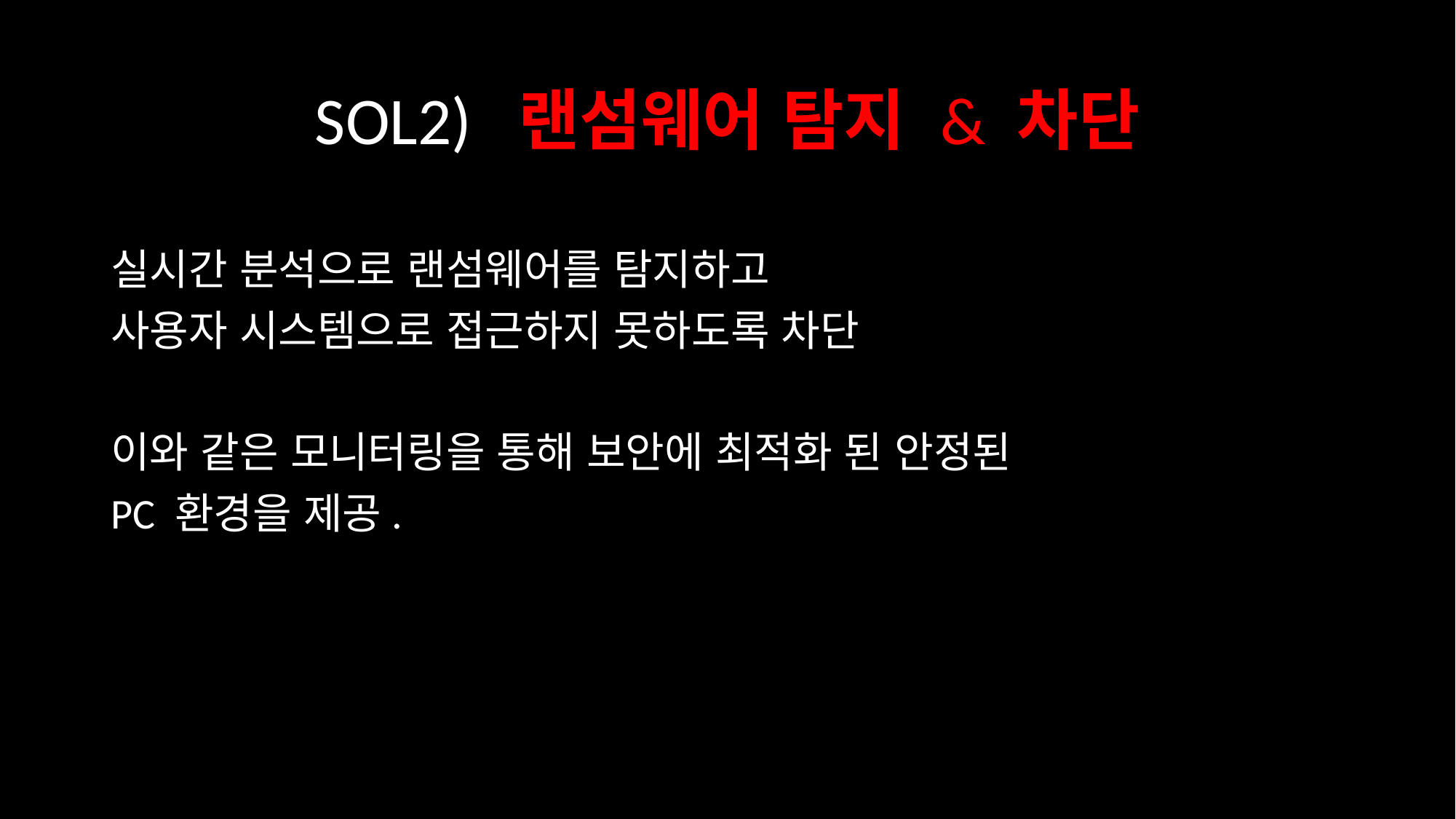

# SOL2)  랜섬웨어 탐지 & 차단
실시간 분석으로 랜섬웨어를 탐지하고
사용자 시스템으로 접근하지 못하도록 차단

이와 같은 모니터링을 통해 보안에 최적화 된 안정된
PC 환경을 제공.